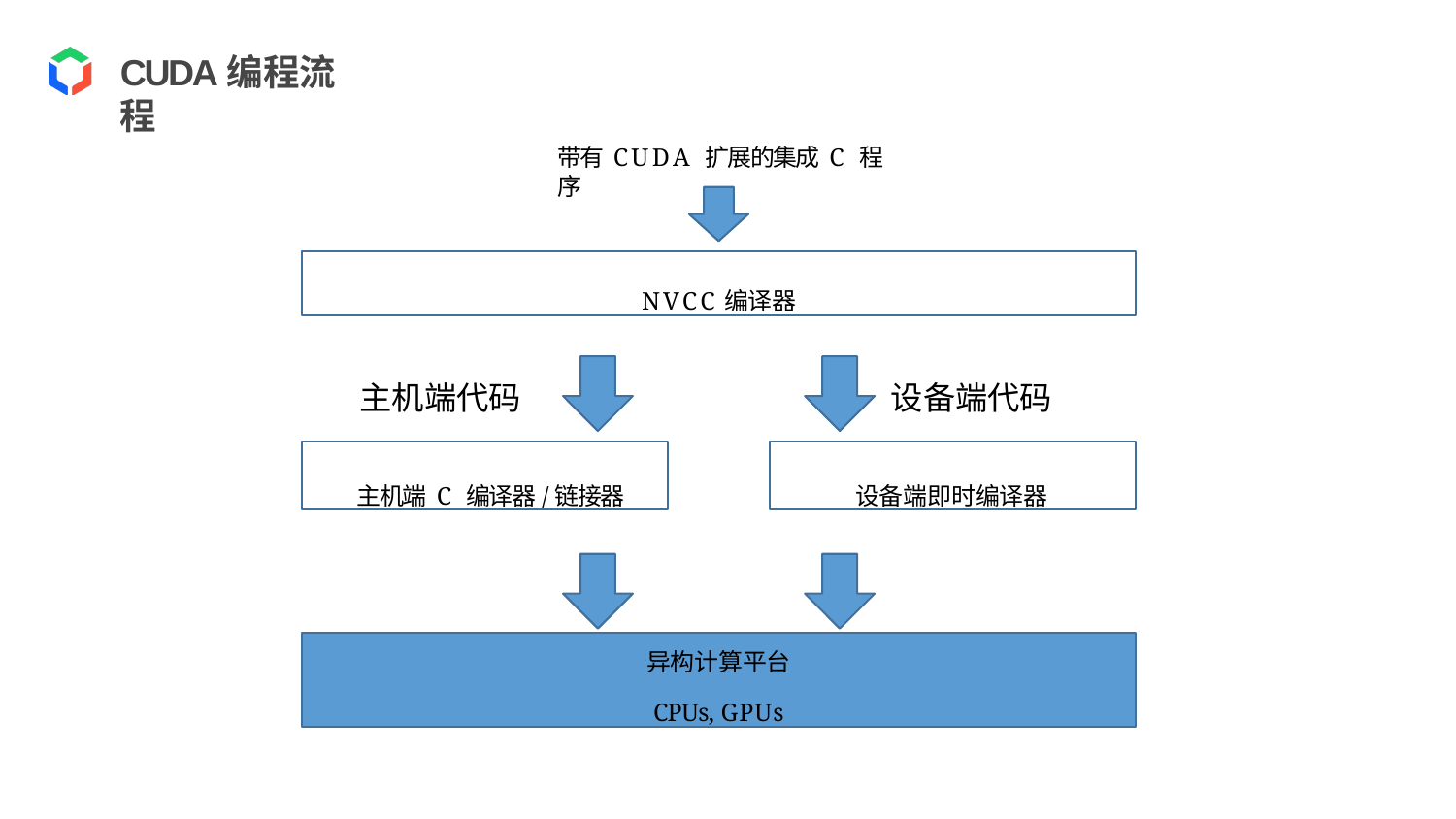

CUDA编程流程
带有 CUDA 扩展的集成 C 程序

NVCC编译器

主机端代码	设备端代码

主机端 C 编译器/链接器

设备端即时编译器

异构计算平台
CPUs, GPUs